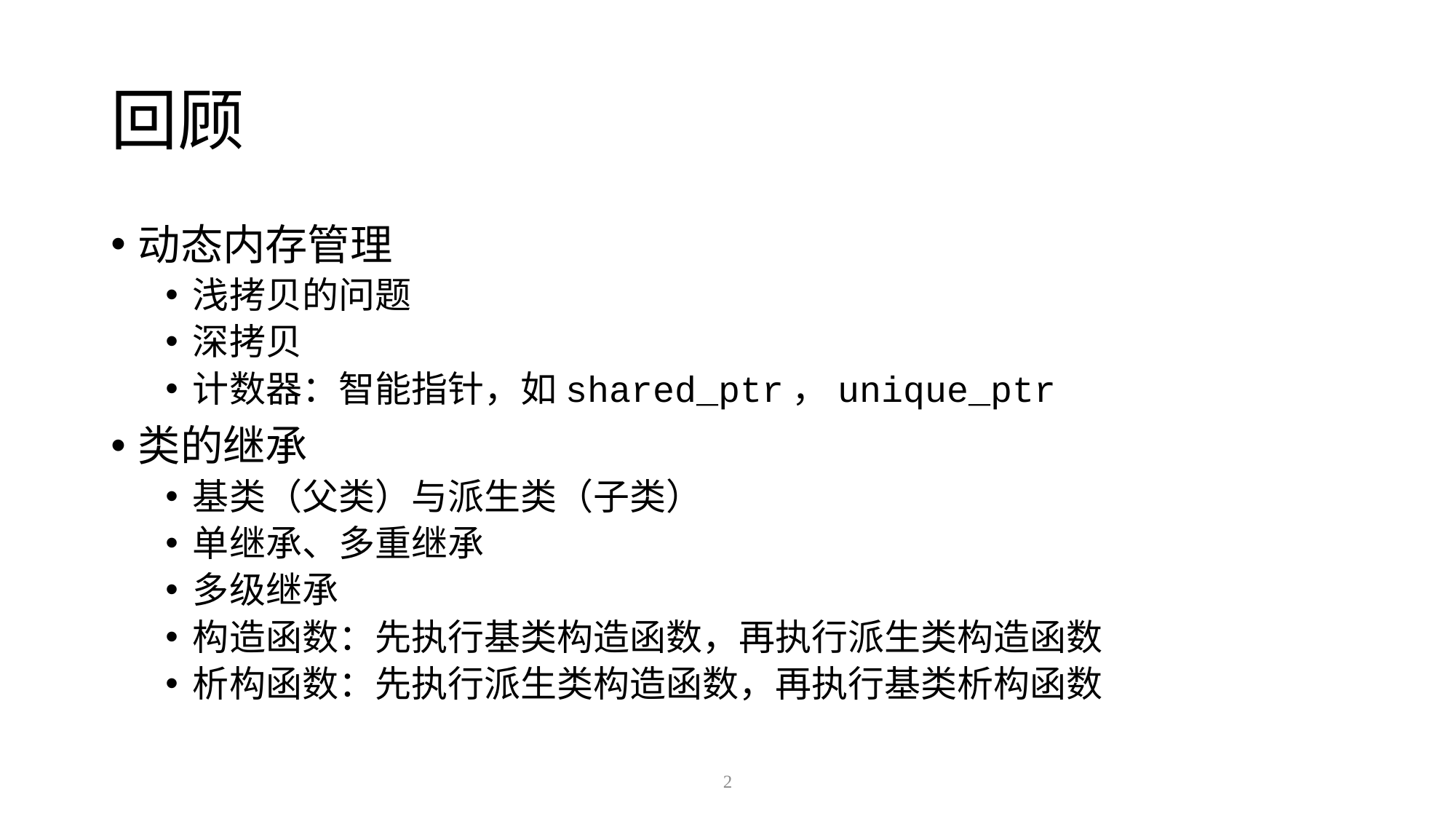

# 回顾
动态内存管理
浅拷贝的问题
深拷贝
计数器：智能指针，如shared_ptr，unique_ptr
类的继承
基类（父类）与派生类（子类）
单继承、多重继承
多级继承
构造函数：先执行基类构造函数，再执行派生类构造函数
析构函数：先执行派生类构造函数，再执行基类析构函数
2